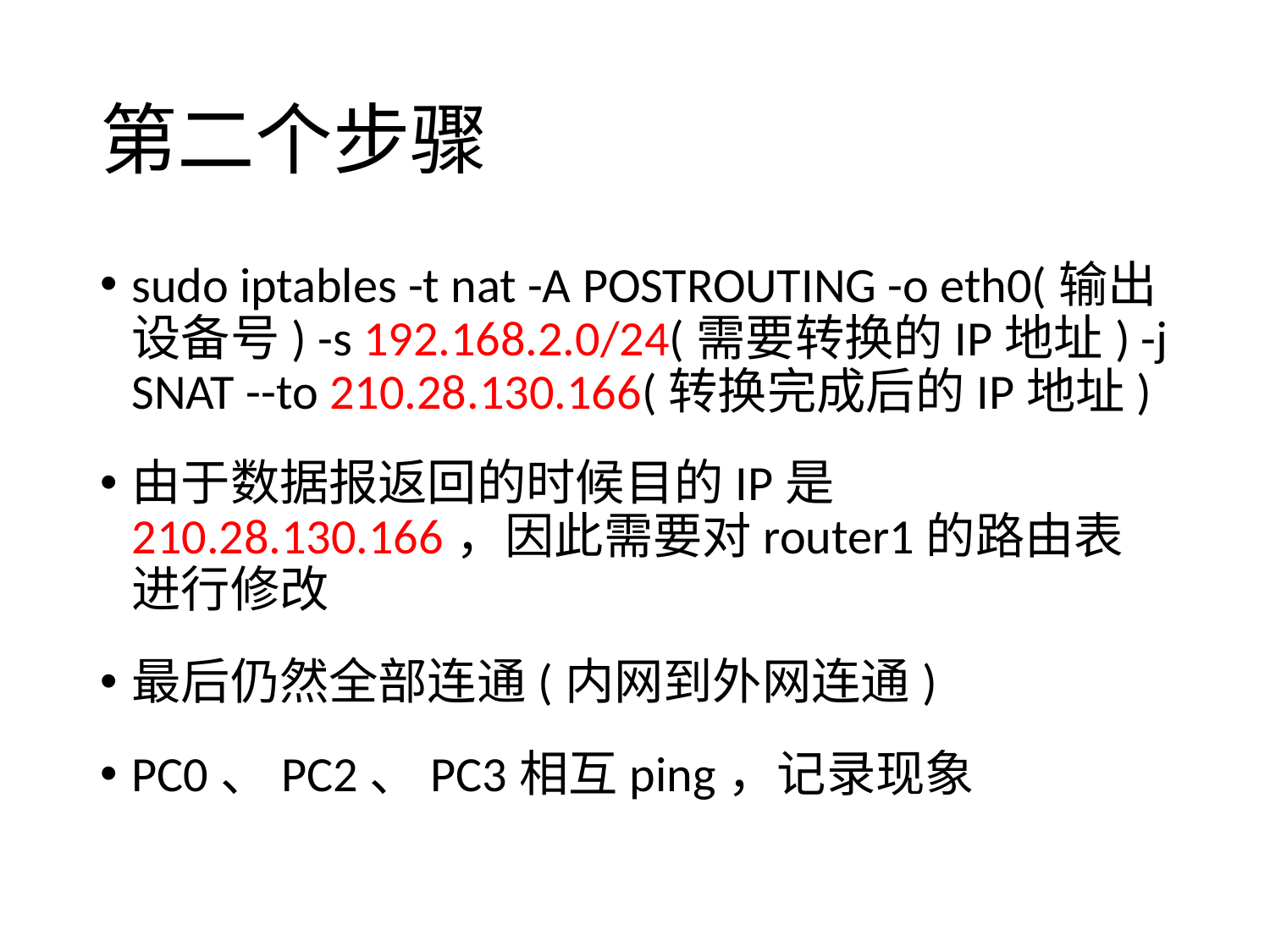

# 第二个步骤
sudo iptables -t nat -A POSTROUTING -o eth0(输出设备号) -s 192.168.2.0/24(需要转换的IP地址) -j SNAT --to 210.28.130.166(转换完成后的IP地址)
由于数据报返回的时候目的IP是210.28.130.166，因此需要对router1的路由表进行修改
最后仍然全部连通(内网到外网连通)
PC0、PC2、PC3相互ping，记录现象